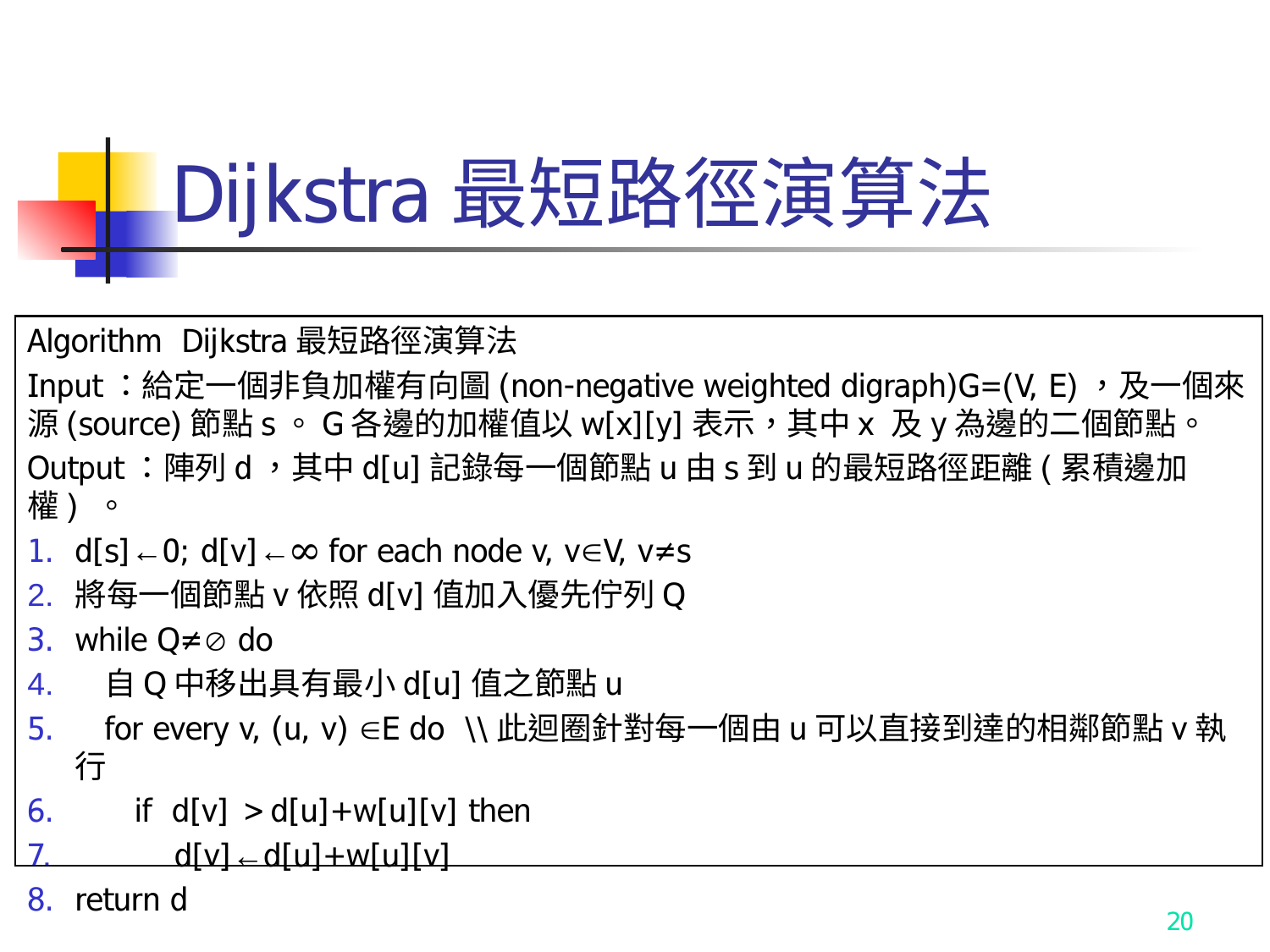

# Dijkstra最短路徑演算法

Algorithm  Dijkstra最短路徑演算法
Input：給定一個非負加權有向圖(non-negative weighted digraph)G=(V, E)，及一個來源(source)節點s。G各邊的加權值以w[x][y]表示，其中x 及y為邊的二個節點。
Output：陣列d，其中d[u]記錄每一個節點u由s到u的最短路徑距離(累積邊加權) 。
d[s]←0; d[v]←∞ for each node v, v∈V, v≠s
將每一個節點v依照d[v]值加入優先佇列Q
while Q≠∅ do
   自Q中移出具有最小d[u]值之節點u
   for every v, (u, v) ∈E do  \\此迴圈針對每一個由u可以直接到達的相鄰節點v執行
      if  d[v]  > d[u]+w[u][v] then
          d[v]←d[u]+w[u][v]
return d

20